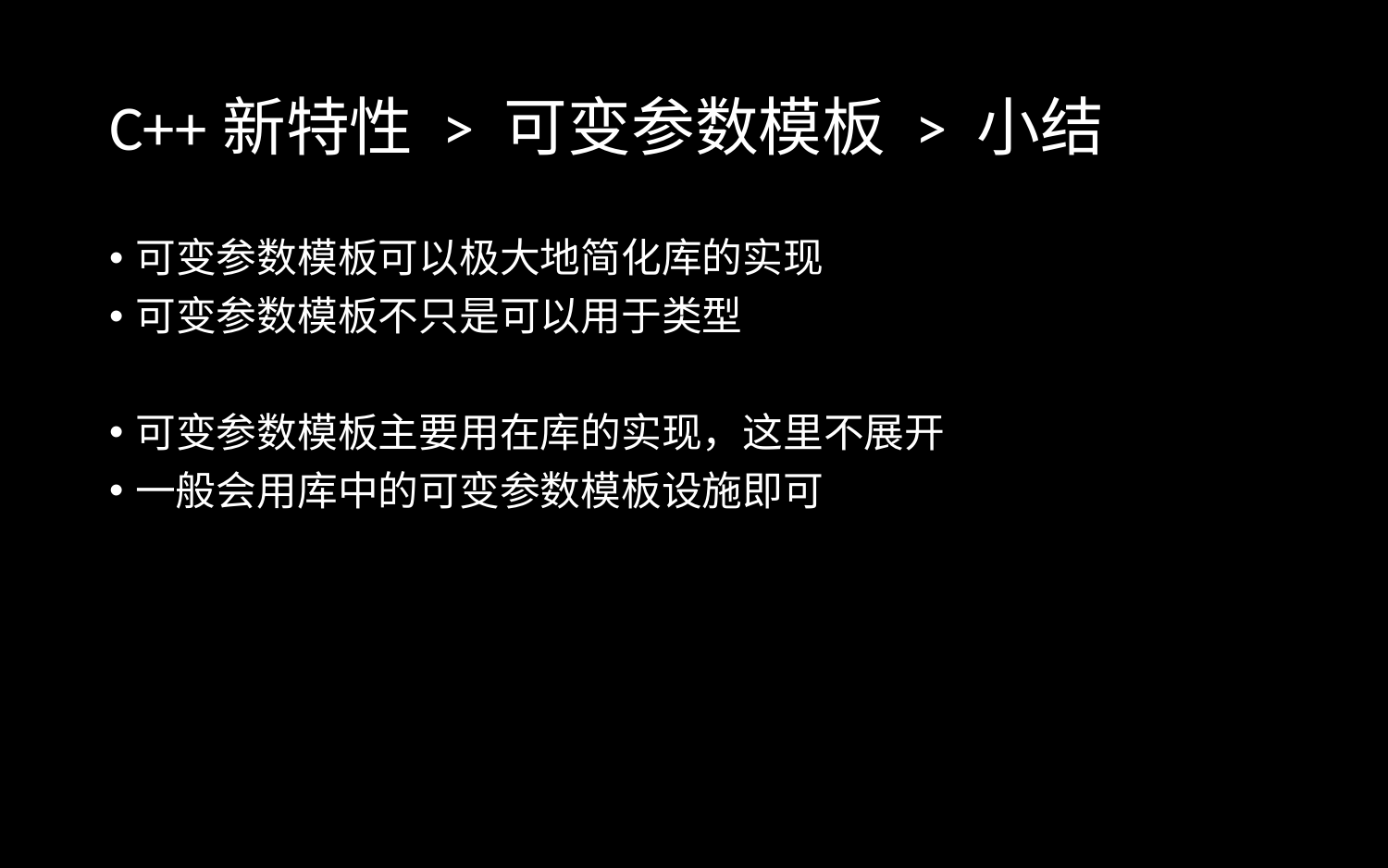

# C++新特性 > 可变参数模板 > 小结
可变参数模板可以极大地简化库的实现
可变参数模板不只是可以用于类型

可变参数模板主要用在库的实现，这里不展开
一般会用库中的可变参数模板设施即可